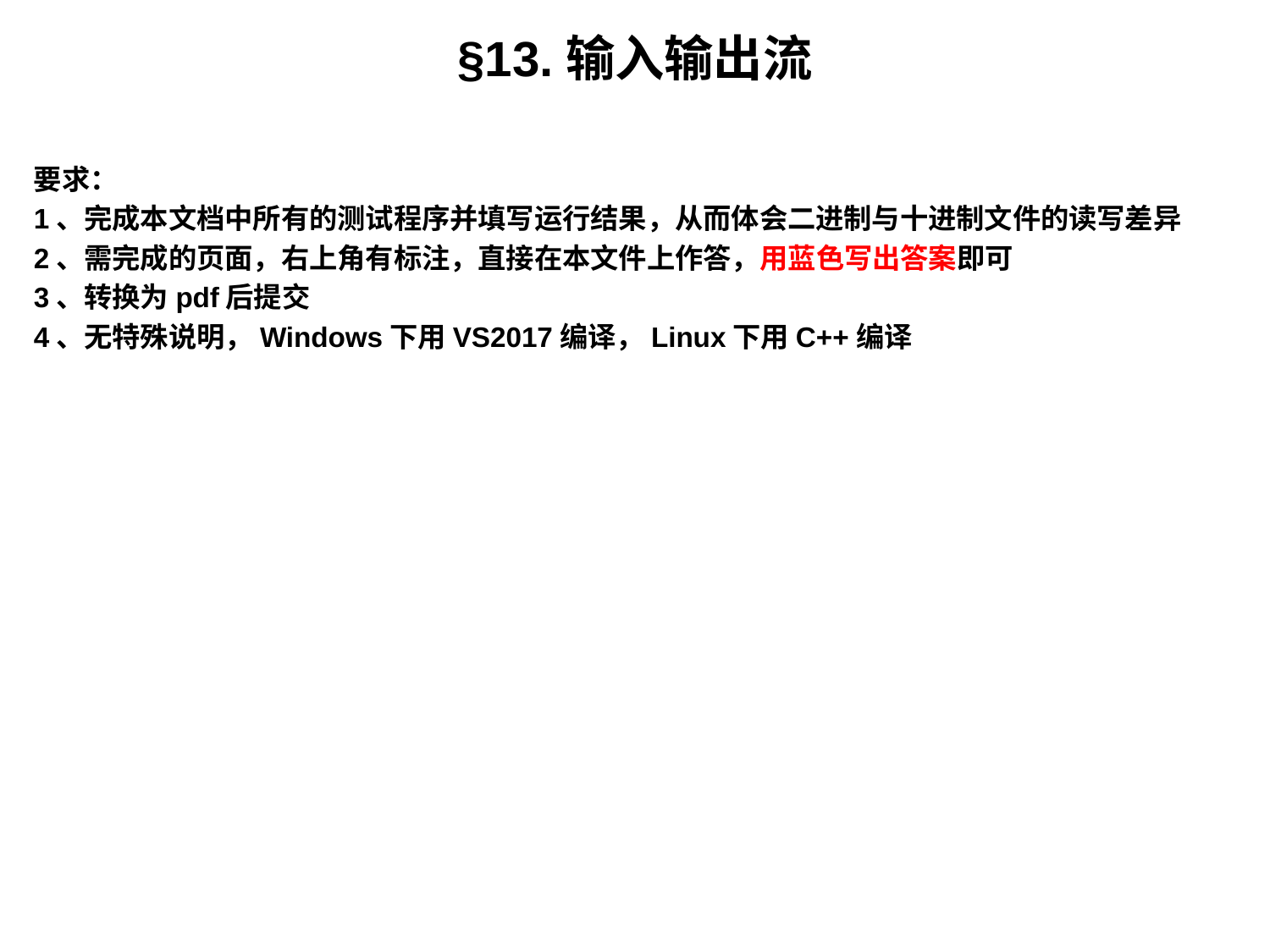

§13.输入输出流

要求：
1、完成本文档中所有的测试程序并填写运行结果，从而体会二进制与十进制文件的读写差异
2、需完成的页面，右上角有标注，直接在本文件上作答，用蓝色写出答案即可
3、转换为pdf后提交
4、无特殊说明，Windows下用VS2017编译，Linux下用C++编译